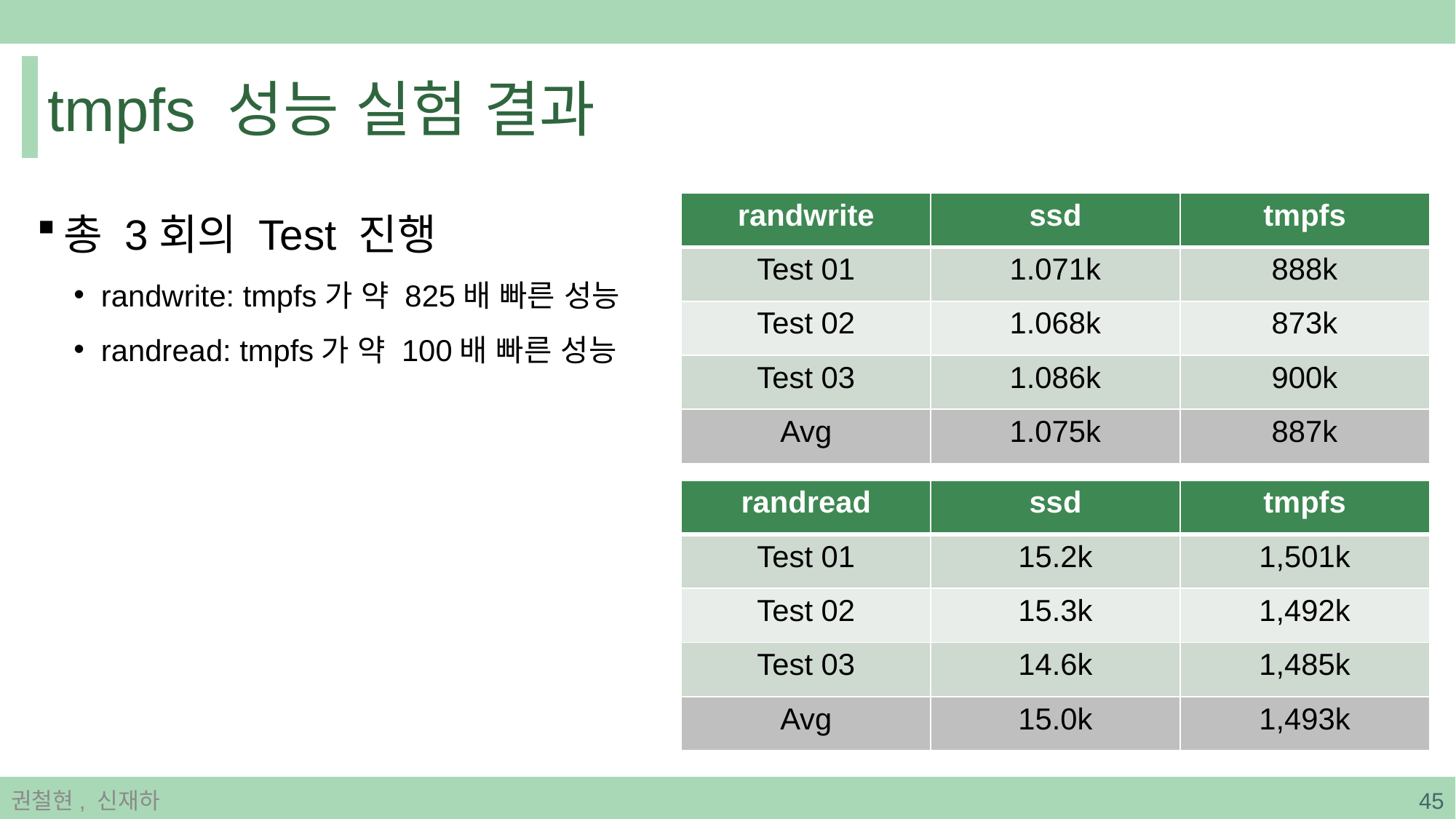

# tmpfs 성능 실험 결과
총 3회의 Test 진행
randwrite: tmpfs가 약 825배 빠른 성능
randread: tmpfs가 약 100배 빠른 성능

| randwrite | ssd | tmpfs |
| --- | --- | --- |
| Test 01 | 1.071k | 888k |
| Test 02 | 1.068k | 873k |
| Test 03 | 1.086k | 900k |
| Avg | 1.075k | 887k |
| randread | ssd | tmpfs |
| --- | --- | --- |
| Test 01 | 15.2k | 1,501k |
| Test 02 | 15.3k | 1,492k |
| Test 03 | 14.6k | 1,485k |
| Avg | 15.0k | 1,493k |
권철현, 신재하
45